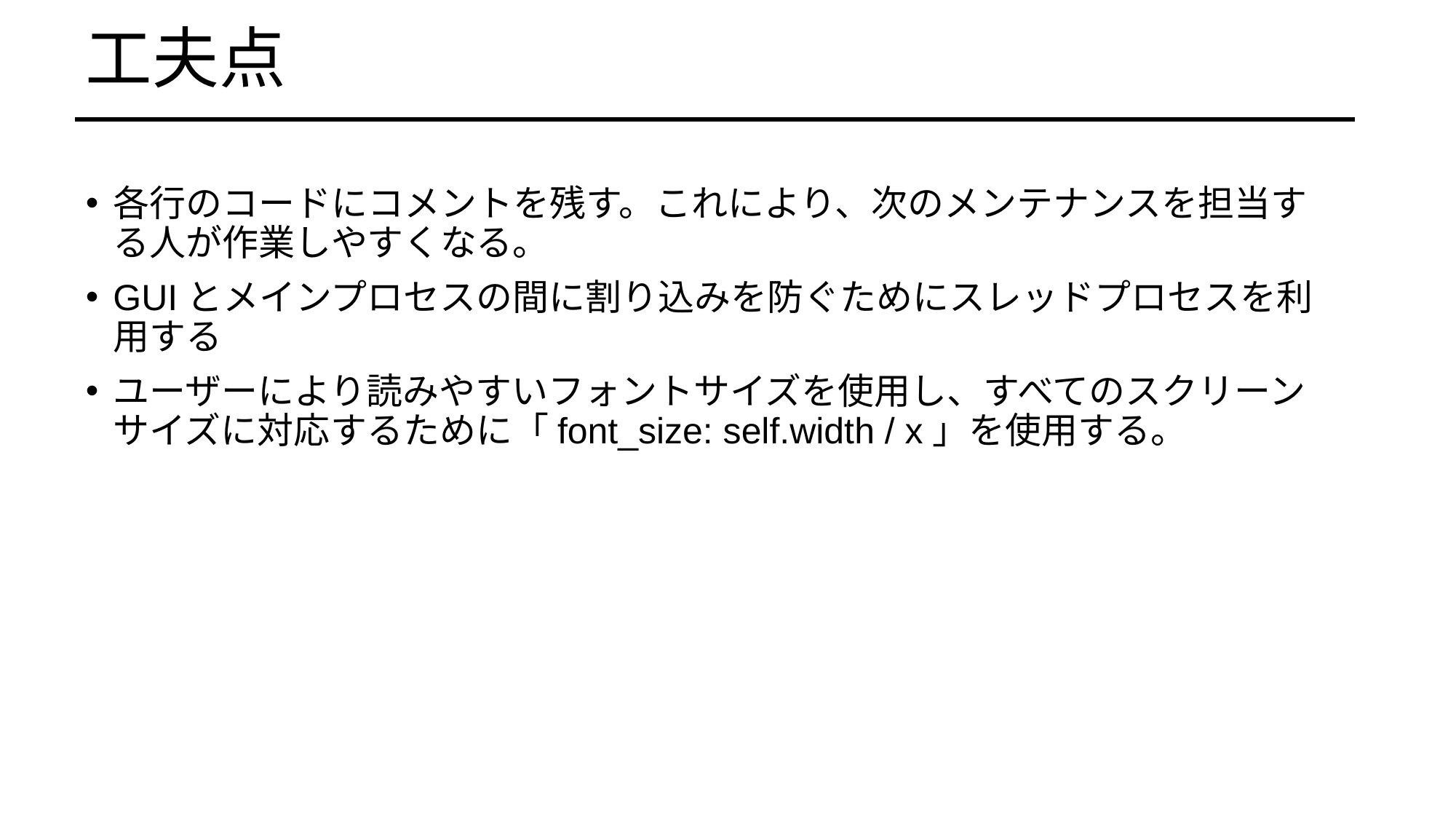

# 工夫点
各行のコードにコメントを残す。これにより、次のメンテナンスを担当する人が作業しやすくなる。
GUIとメインプロセスの間に割り込みを防ぐためにスレッドプロセスを利用する
ユーザーにより読みやすいフォントサイズを使用し、すべてのスクリーンサイズに対応するために「font_size: self.width / x」を使用する。